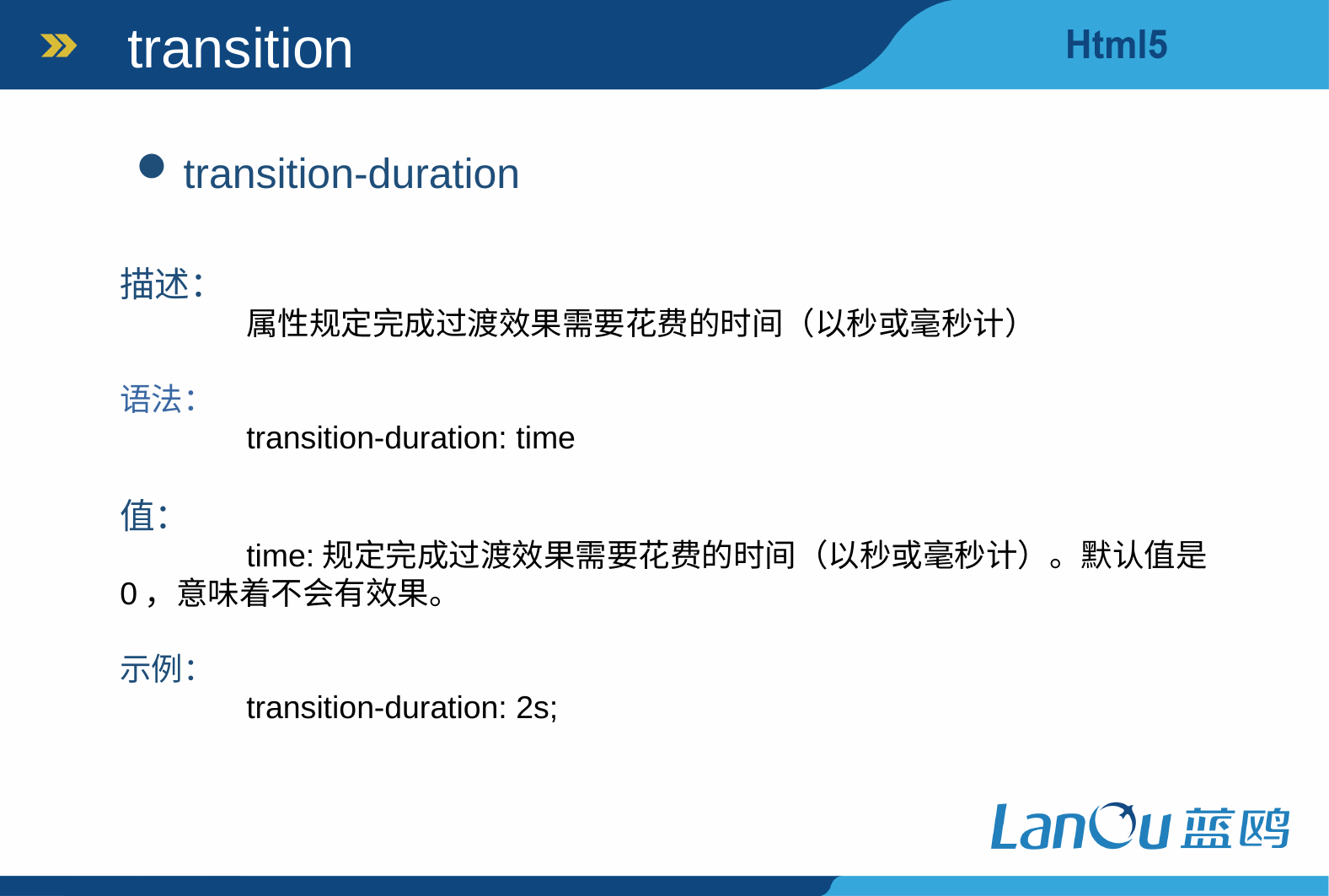

transition
transition-duration

描述：
 	属性规定完成过渡效果需要花费的时间（以秒或毫秒计）

语法：
	transition-duration: time

值：
	time:规定完成过渡效果需要花费的时间（以秒或毫秒计）。默认值是 0，意味着不会有效果。

示例：
	transition-duration: 2s;